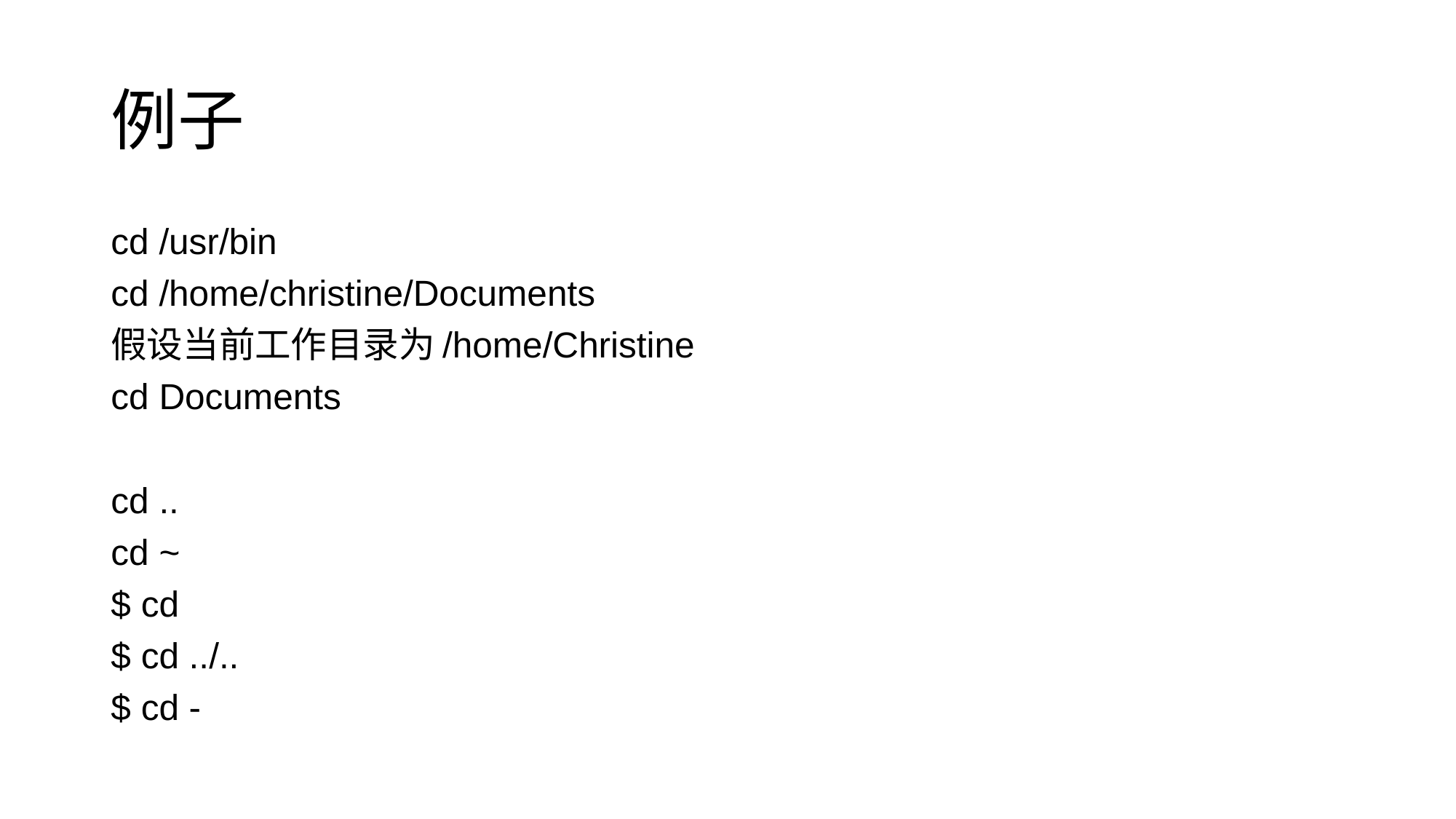

# 例子
cd /usr/bin
cd /home/christine/Documents
假设当前工作目录为/home/Christine
cd Documents

cd ..
cd ~
$ cd
$ cd ../..
$ cd -